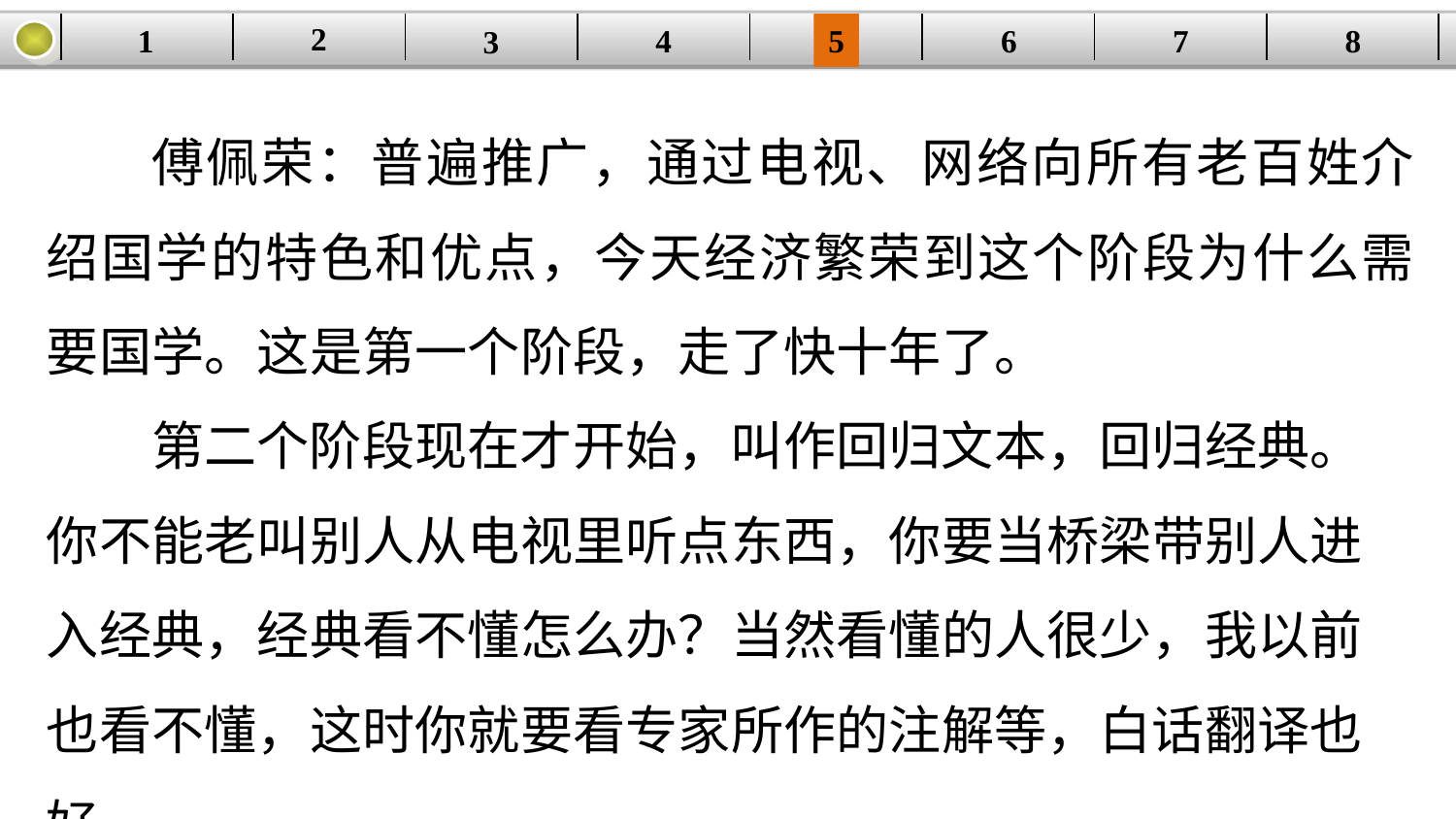

2
1
8
7
6
|  |  |  |  |  |  |  |  |
| --- | --- | --- | --- | --- | --- | --- | --- |
5
4
3

傅佩荣：普遍推广，通过电视、网络向所有老百姓介绍国学的特色和优点，今天经济繁荣到这个阶段为什么需要国学。这是第一个阶段，走了快十年了。
第二个阶段现在才开始，叫作回归文本，回归经典。你不能老叫别人从电视里听点东西，你要当桥梁带别人进入经典，经典看不懂怎么办？当然看懂的人很少，我以前也看不懂，这时你就要看专家所作的注解等，白话翻译也好，